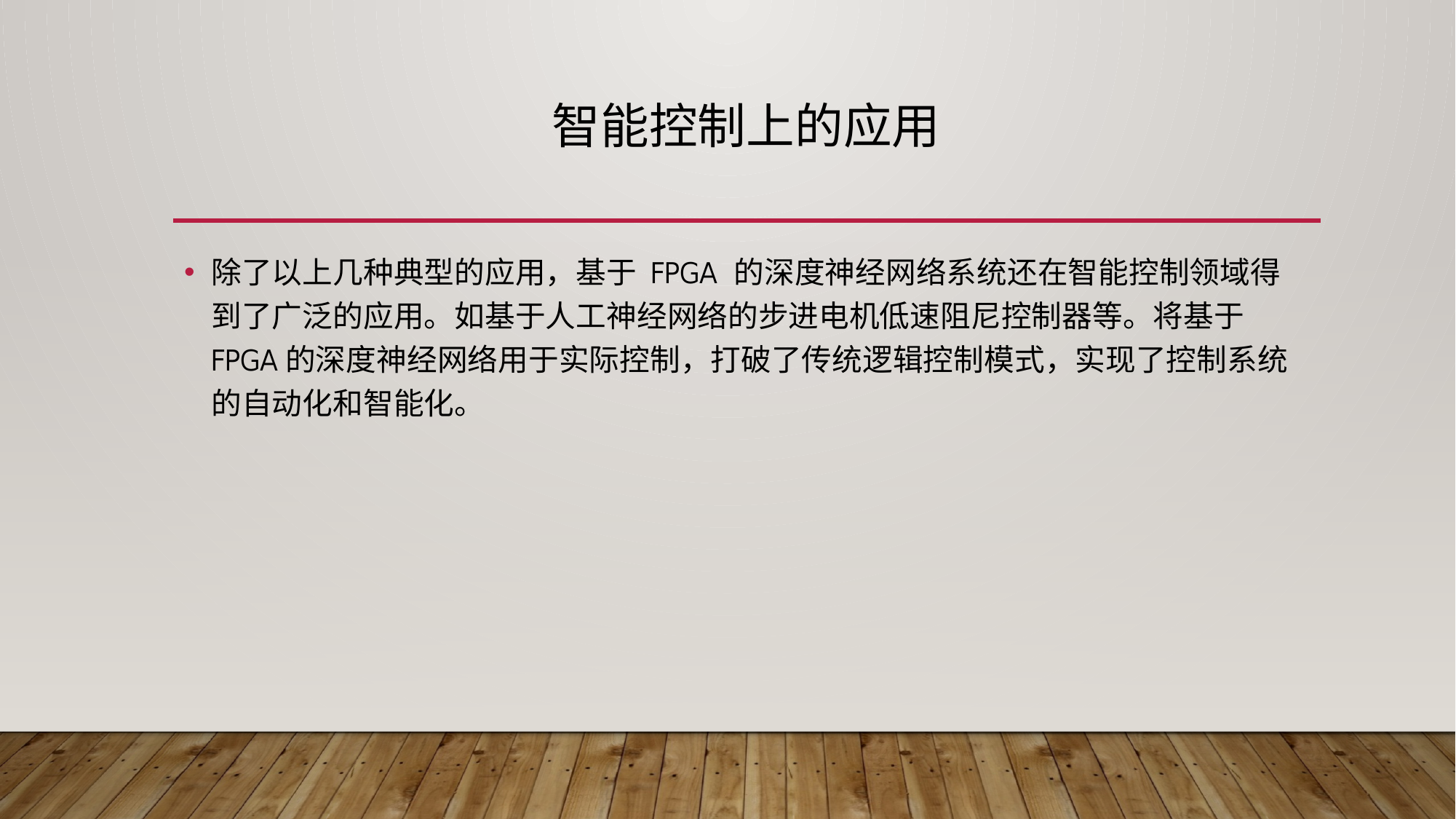

# 智能控制上的应用
除了以上几种典型的应用，基于 FPGA 的深度神经网络系统还在智能控制领域得到了广泛的应用。如基于人工神经网络的步进电机低速阻尼控制器等。将基于FPGA的深度神经网络用于实际控制，打破了传统逻辑控制模式，实现了控制系统的自动化和智能化。